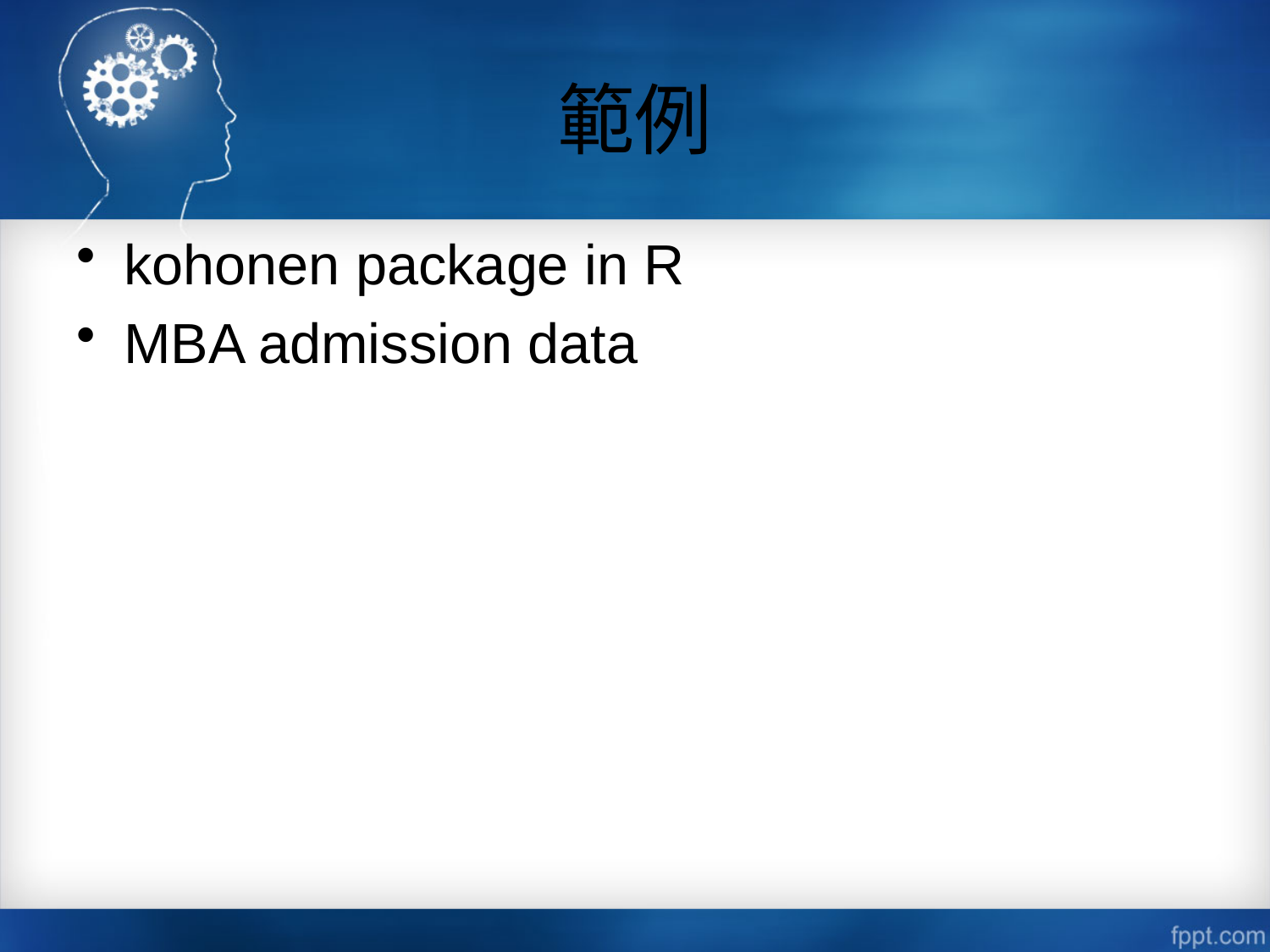

# 範例
kohonen package in R
MBA admission data